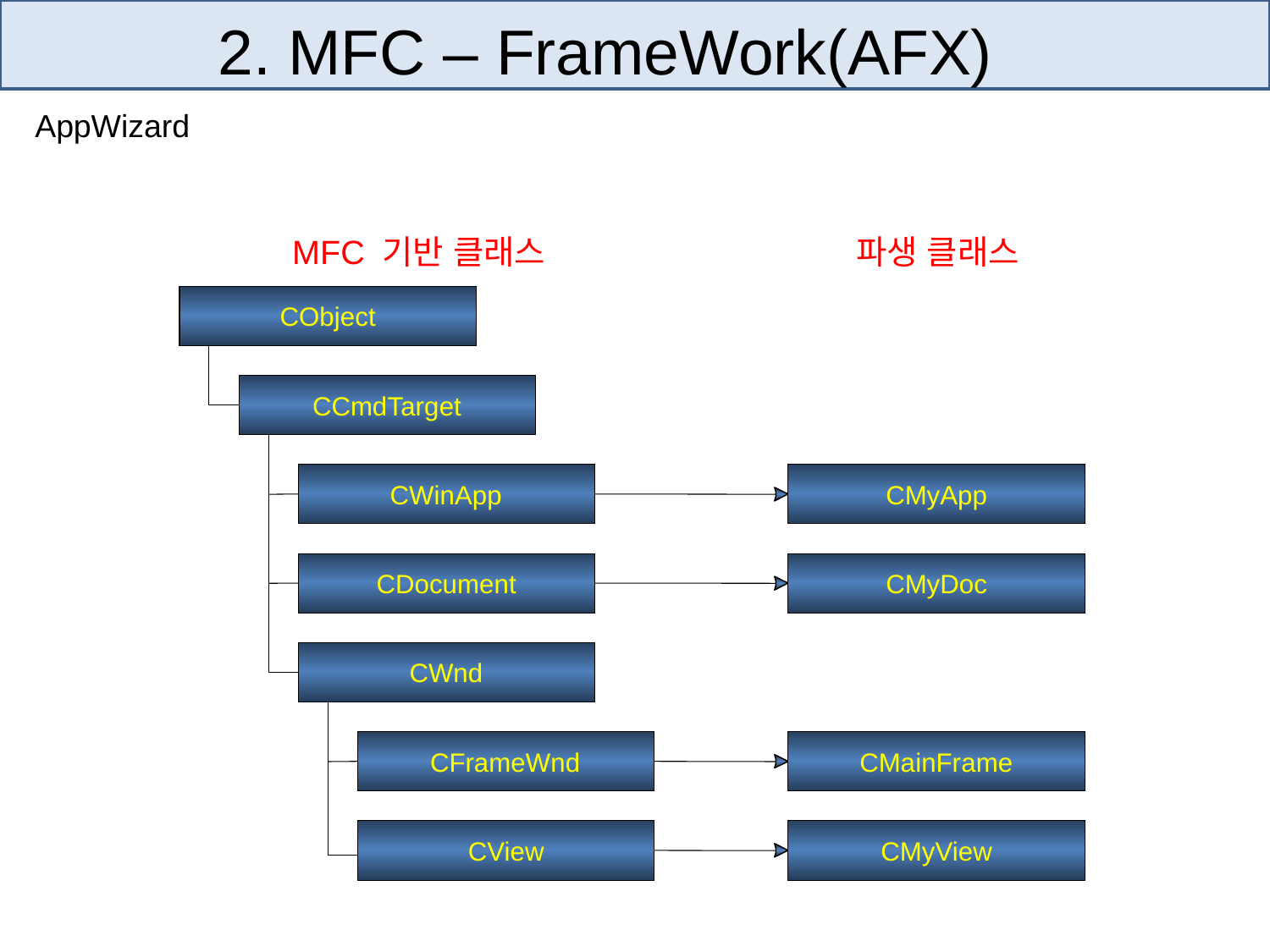

# 2. MFC – FrameWork(AFX)
AppWizard

파생 클래스

CMyApp

CMyDoc

CMainFrame

CMyView
MFC 기반 클래스

CObject

CCmdTarget

CWinApp

CDocument

CWnd

CFrameWnd

CView